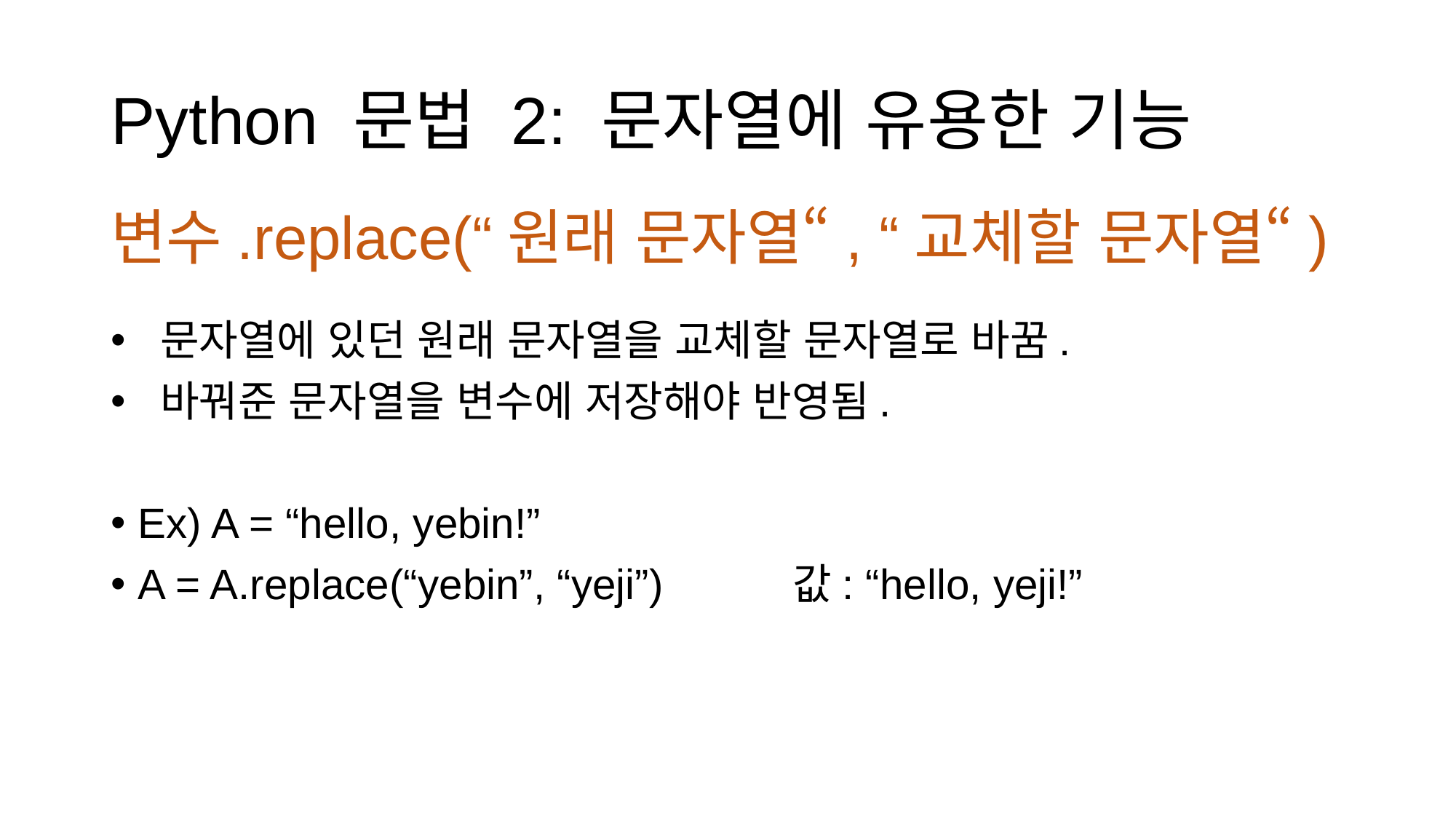

# Python 문법 2: 문자열에 유용한 기능
변수.replace(“원래 문자열“, “교체할 문자열“)

 문자열에 있던 원래 문자열을 교체할 문자열로 바꿈.
 바꿔준 문자열을 변수에 저장해야 반영됨.

Ex) A = “hello, yebin!”
A = A.replace(“yebin”, “yeji”)		값: “hello, yeji!”